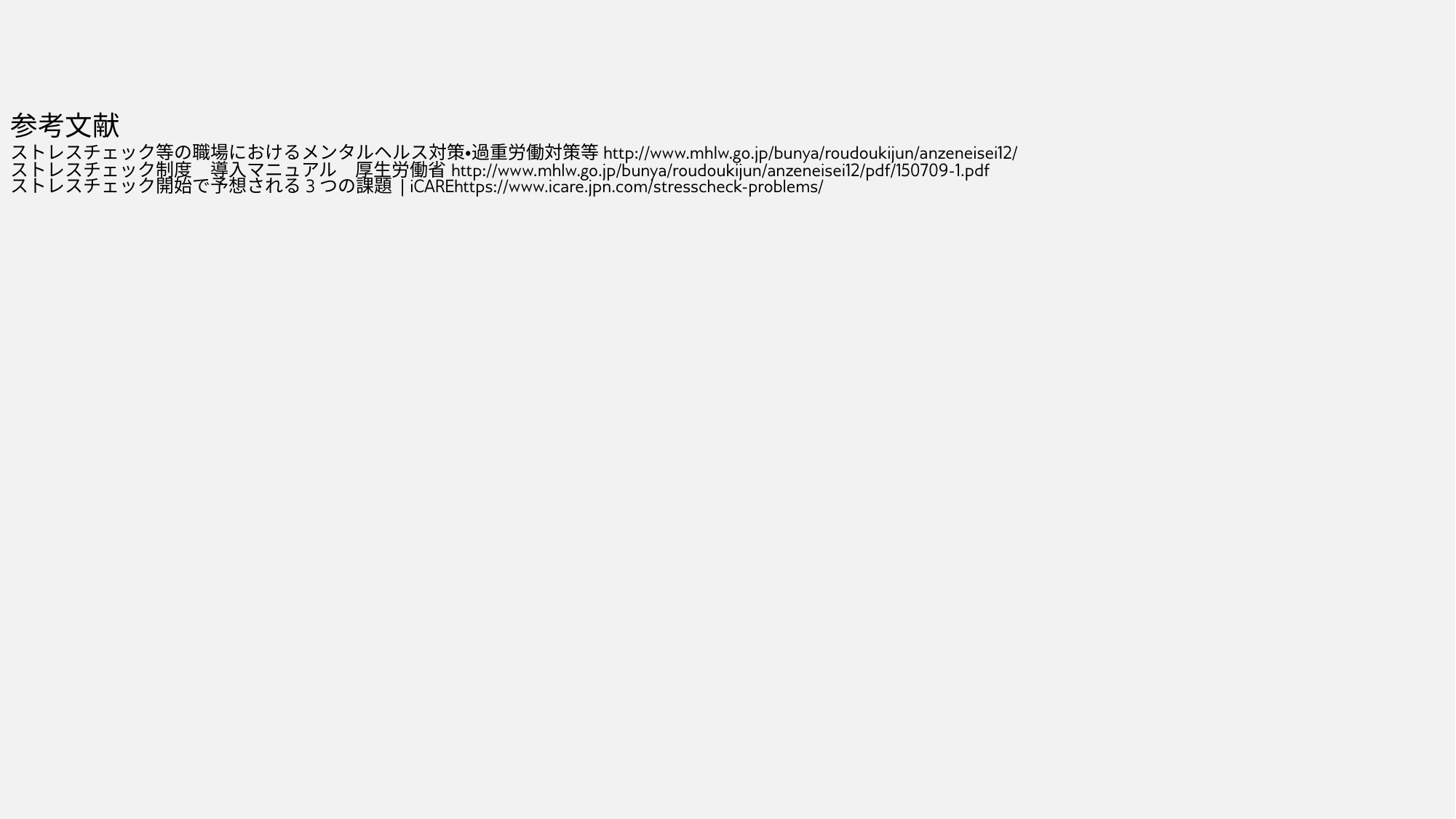

参考文献
ストレスチェック等の職場におけるメンタルヘルス対策・過重労働対策等http://www.mhlw.go.jp/bunya/roudoukijun/anzeneisei12/
ストレスチェック制度　導入マニュアル　厚生労働省http://www.mhlw.go.jp/bunya/roudoukijun/anzeneisei12/pdf/150709-1.pdf
ストレスチェック開始で予想される3つの課題 | iCAREhttps://www.icare.jpn.com/stresscheck-problems/